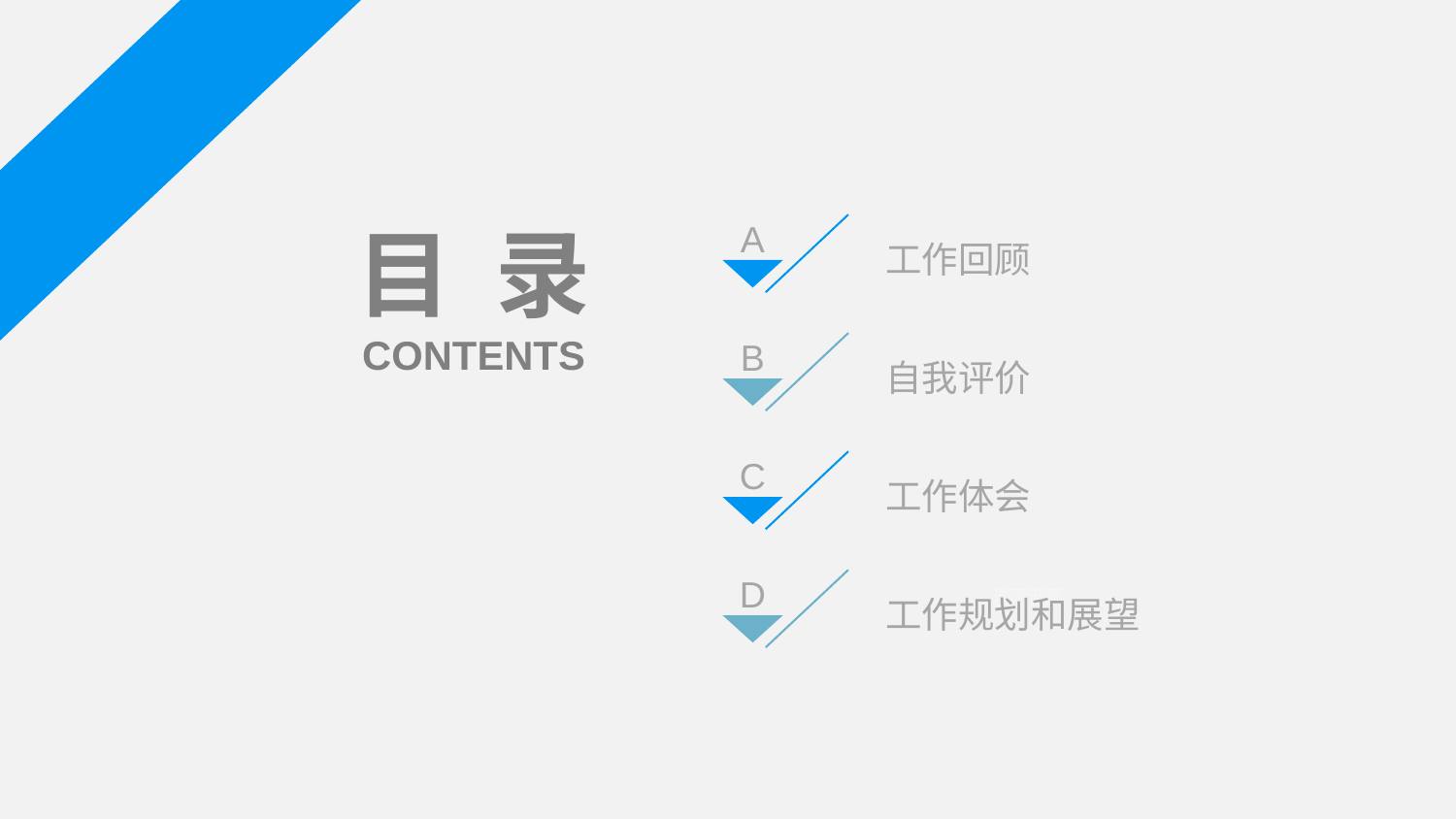

目  录
A

工作回顾
CONTENTS
B

自我评价
C

工作体会
D

工作规划和展望